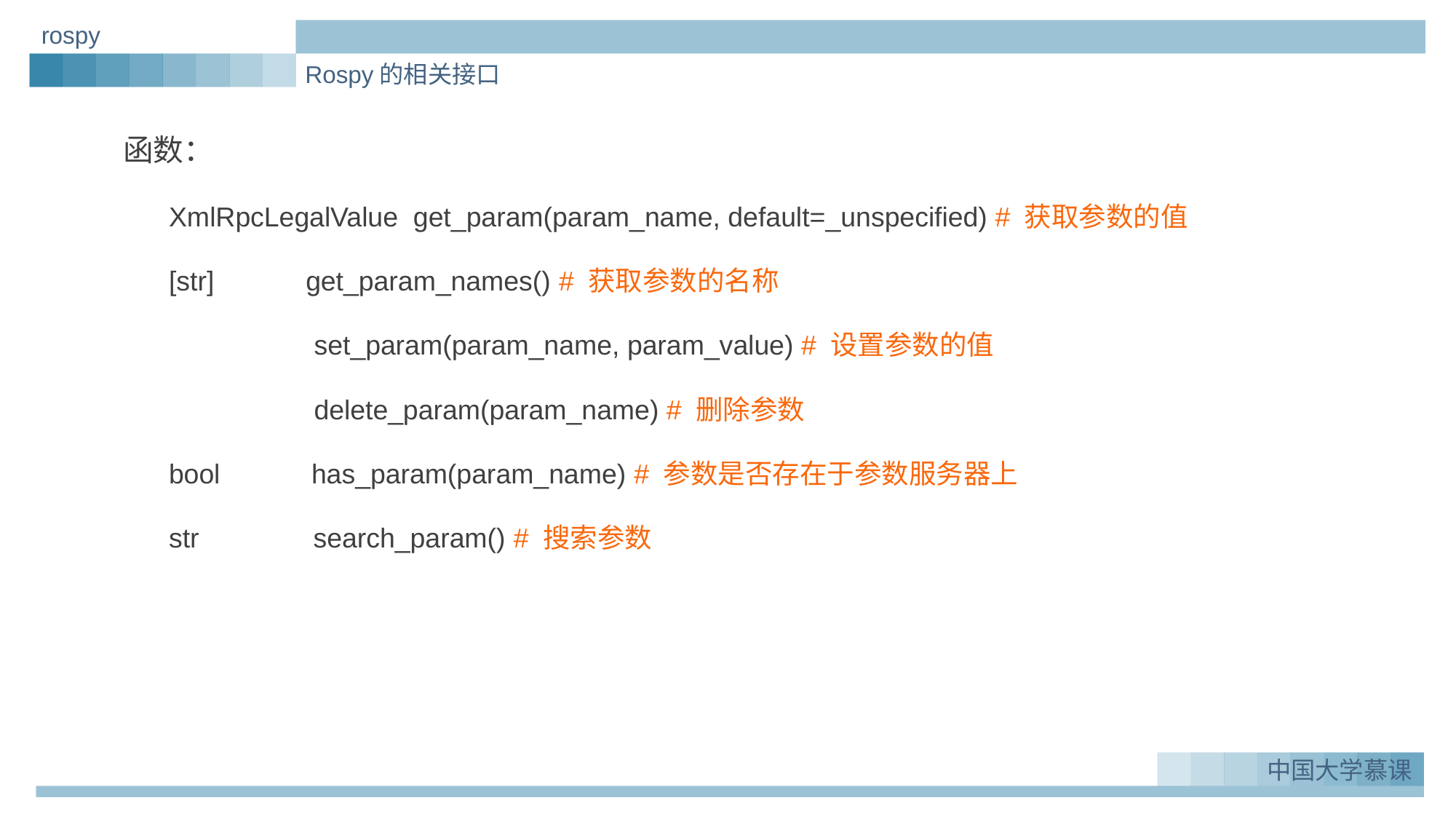

rospy
Rospy的相关接口
函数：
      XmlRpcLegalValue  get_param(param_name, default=_unspecified) # 获取参数的值
      [str]            get_param_names() # 获取参数的名称
                         set_param(param_name, param_value) # 设置参数的值
                         delete_param(param_name) # 删除参数
      bool            has_param(param_name) # 参数是否存在于参数服务器上
      str               search_param() # 搜索参数

中国大学慕课